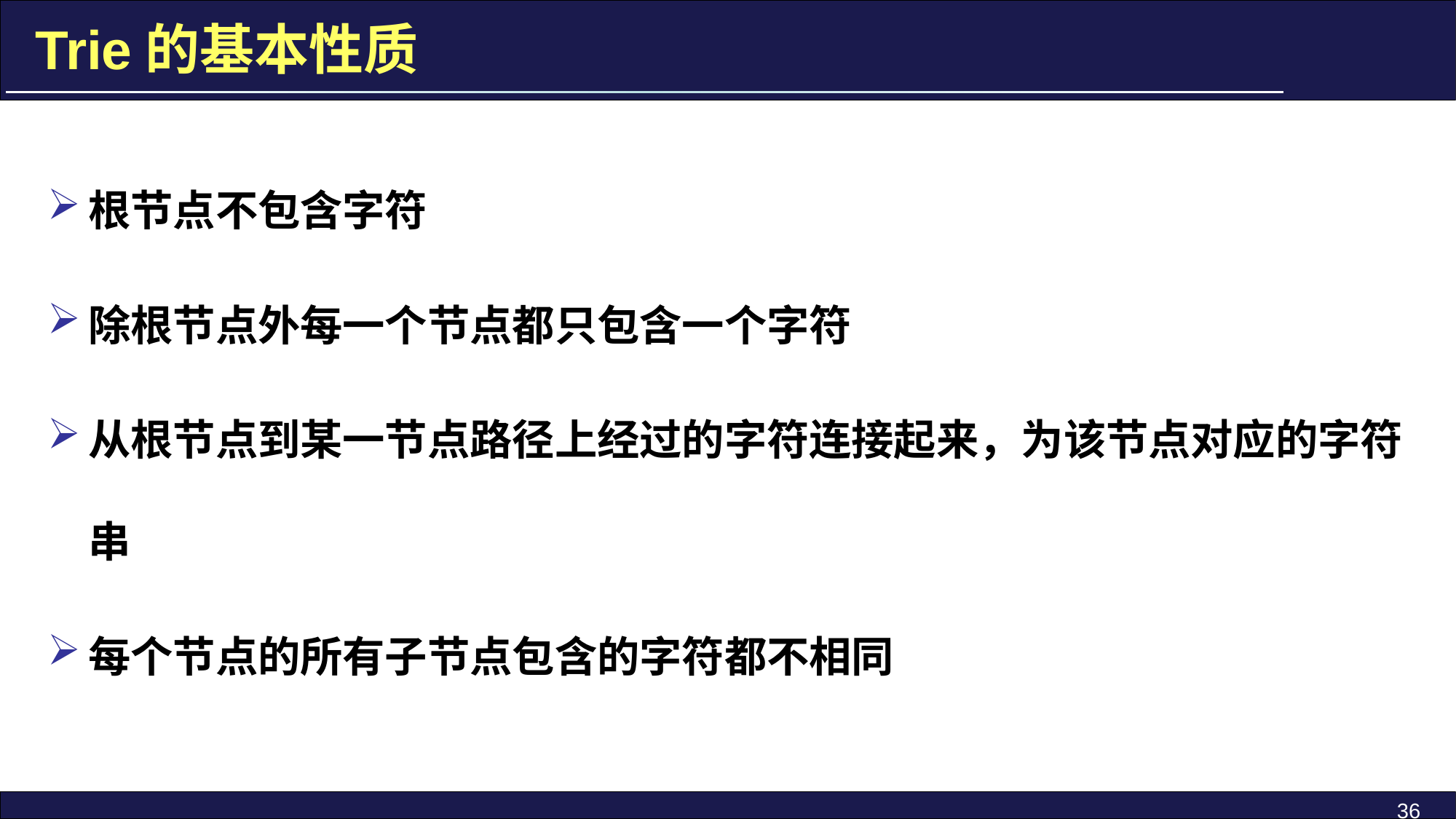

# Trie的基本性质
根节点不包含字符
除根节点外每一个节点都只包含一个字符
从根节点到某一节点路径上经过的字符连接起来，为该节点对应的字符串
每个节点的所有子节点包含的字符都不相同
36